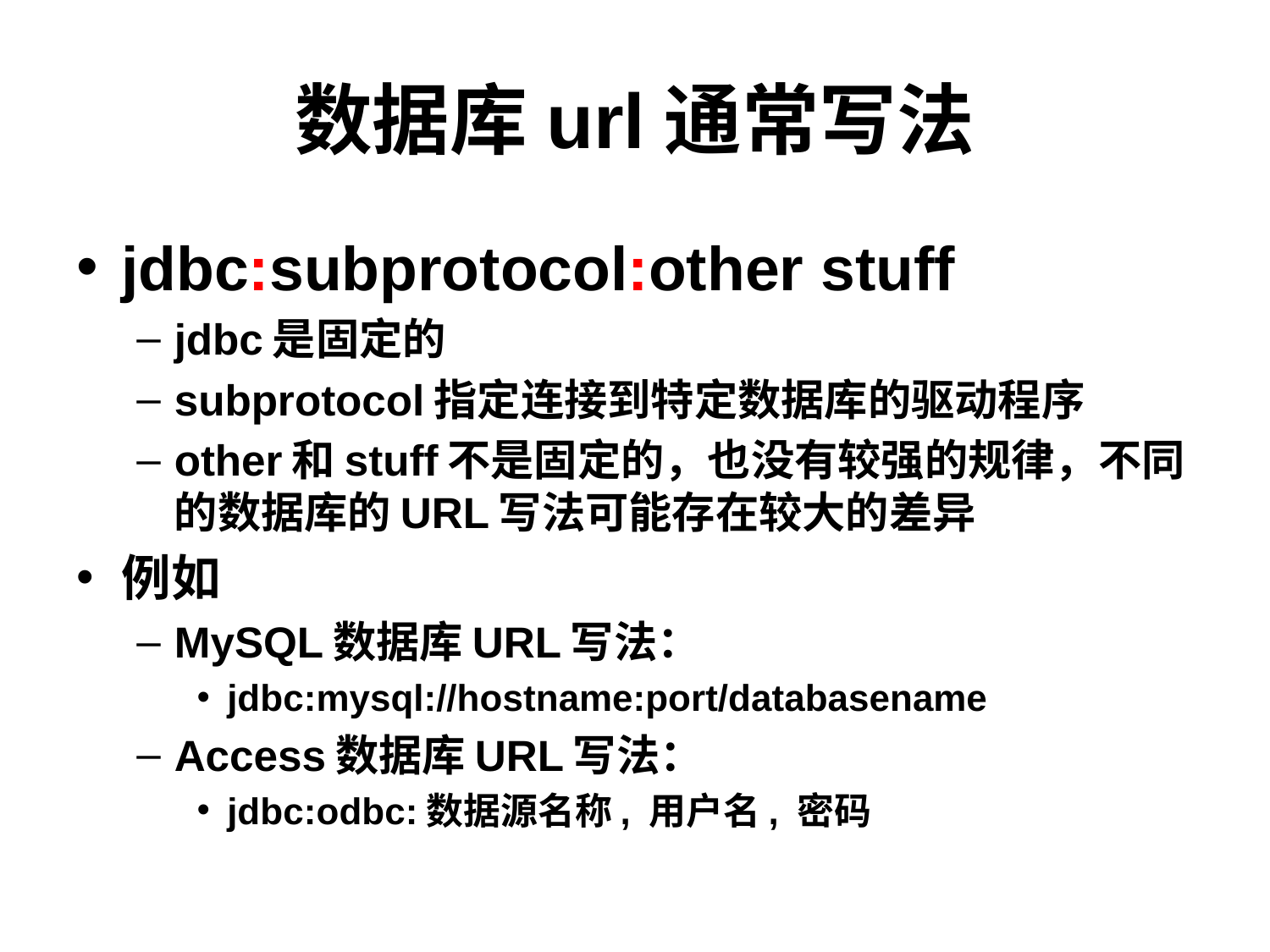

# 数据库url通常写法
jdbc:subprotocol:other stuff
jdbc是固定的
subprotocol指定连接到特定数据库的驱动程序
other和stuff不是固定的，也没有较强的规律，不同的数据库的URL写法可能存在较大的差异
例如
MySQL数据库URL写法：
jdbc:mysql://hostname:port/databasename
Access数据库URL写法：
jdbc:odbc:数据源名称, 用户名, 密码